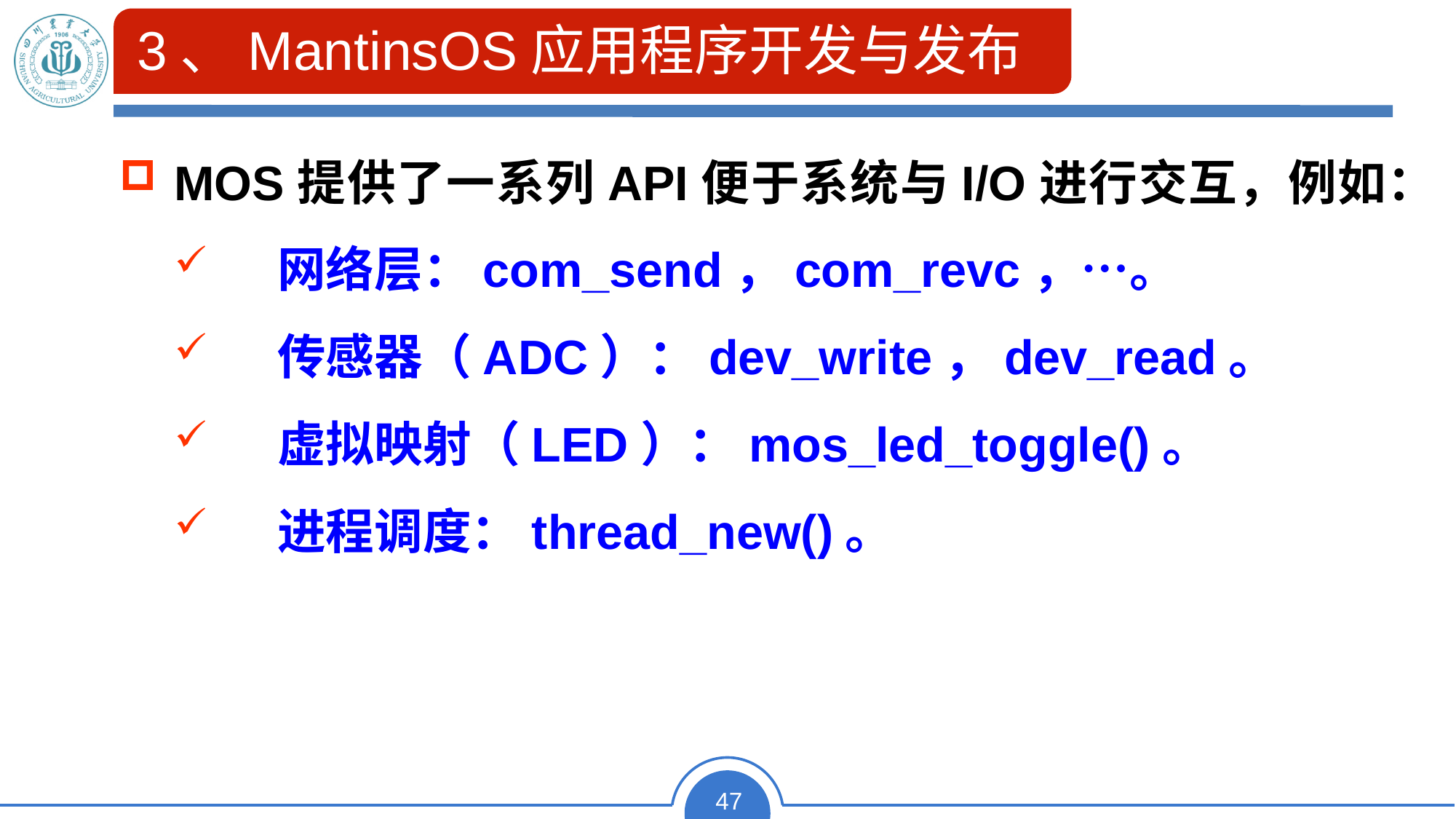

# 3、MantinsOS应用程序开发与发布
MOS提供了一系列API便于系统与I/O进行交互，例如：
　网络层：com_send，com_revc，…。
　传感器（ADC）：dev_write，dev_read。
　虚拟映射（LED）：mos_led_toggle()。
　进程调度：thread_new()。